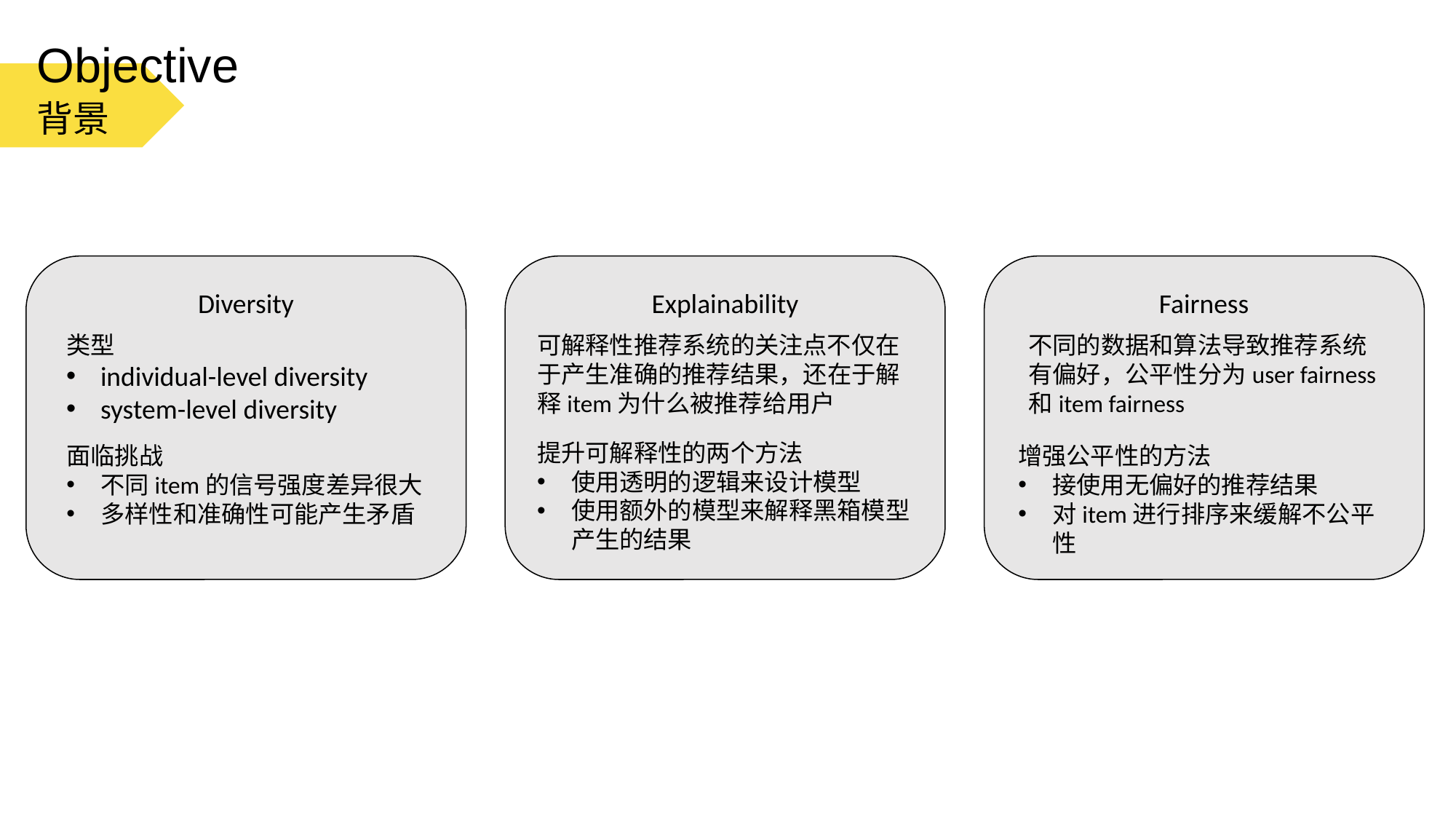

Objective
背景

Diversity
Explainability
Fairness
类型
individual-level diversity
system-level diversity
可解释性推荐系统的关注点不仅在于产生准确的推荐结果，还在于解释item为什么被推荐给用户
不同的数据和算法导致推荐系统有偏好，公平性分为user fairness和item fairness
提升可解释性的两个方法
使用透明的逻辑来设计模型
使用额外的模型来解释黑箱模型产生的结果
面临挑战
不同item的信号强度差异很大
多样性和准确性可能产生矛盾
增强公平性的方法
接使用无偏好的推荐结果
对item进行排序来缓解不公平性